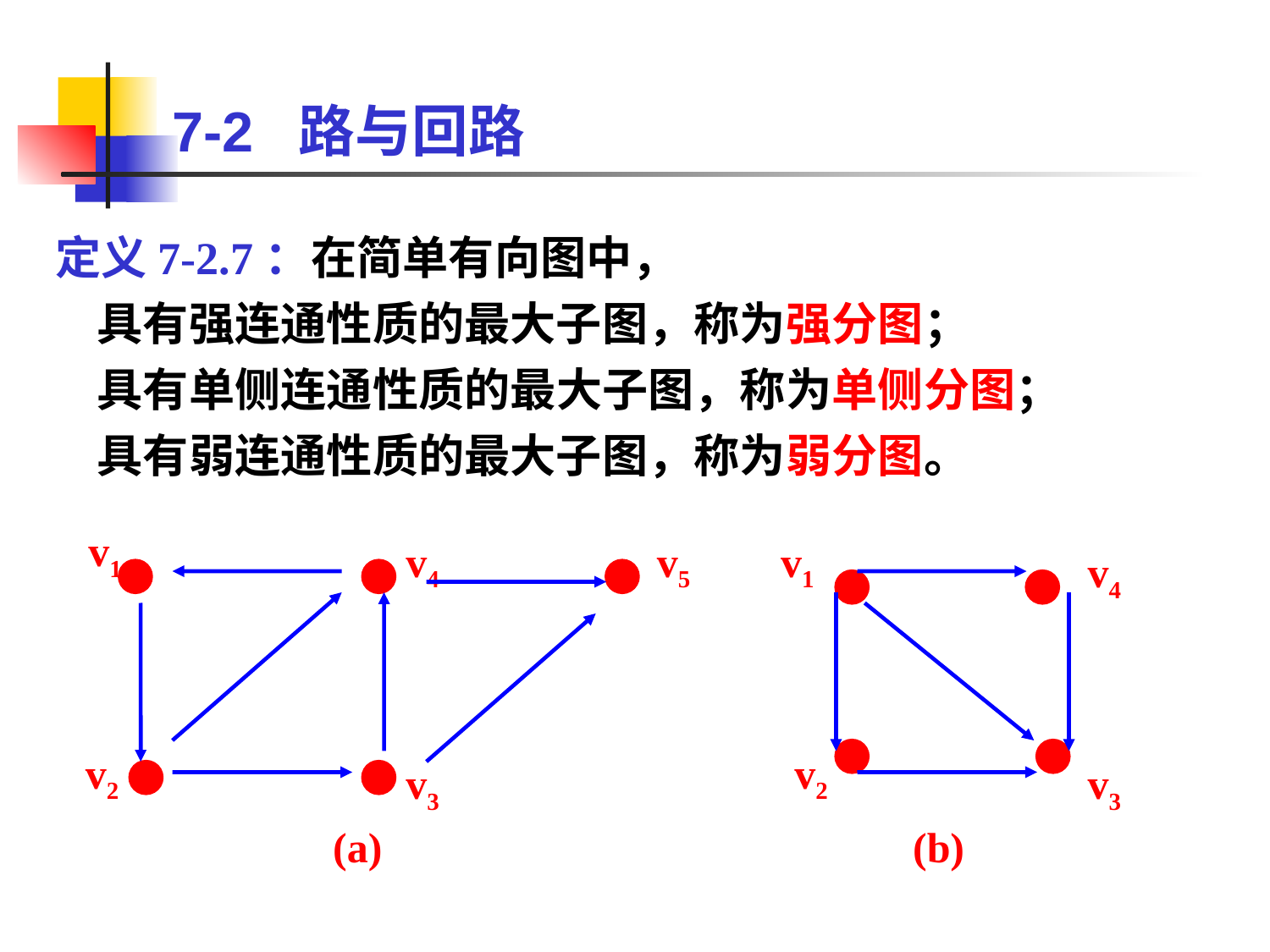

# 7-2  路与回路
定义7-2.7：在简单有向图中，
   具有强连通性质的最大子图，称为强分图；
   具有单侧连通性质的最大子图，称为单侧分图；
   具有弱连通性质的最大子图，称为弱分图。
v1
v4
v5

v2
v3

(a)
v1
v4

v2

v3

(b)
57